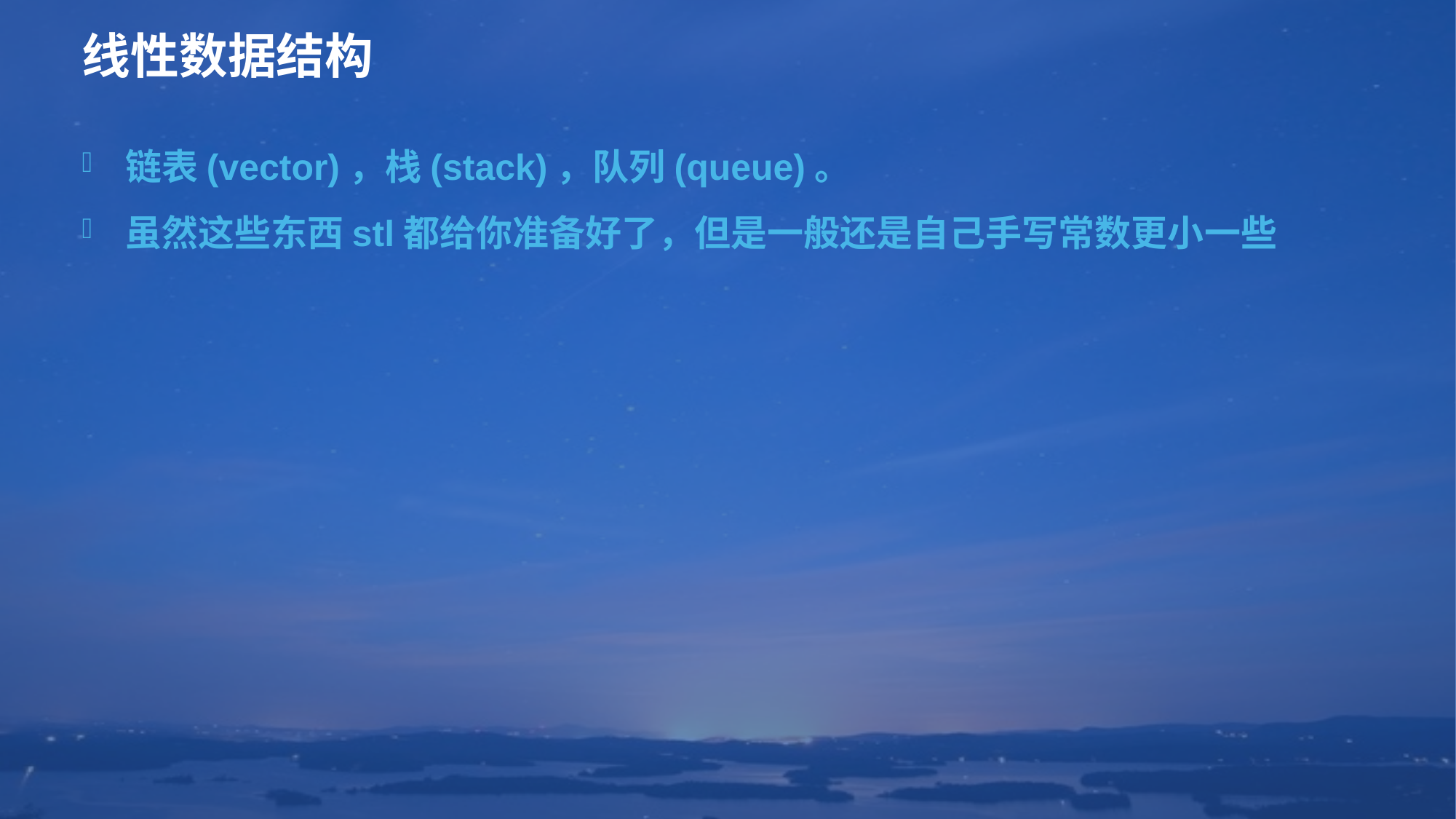

# 线性数据结构
链表(vector)，栈(stack)，队列(queue)。
虽然这些东西stl都给你准备好了，但是一般还是自己手写常数更小一些